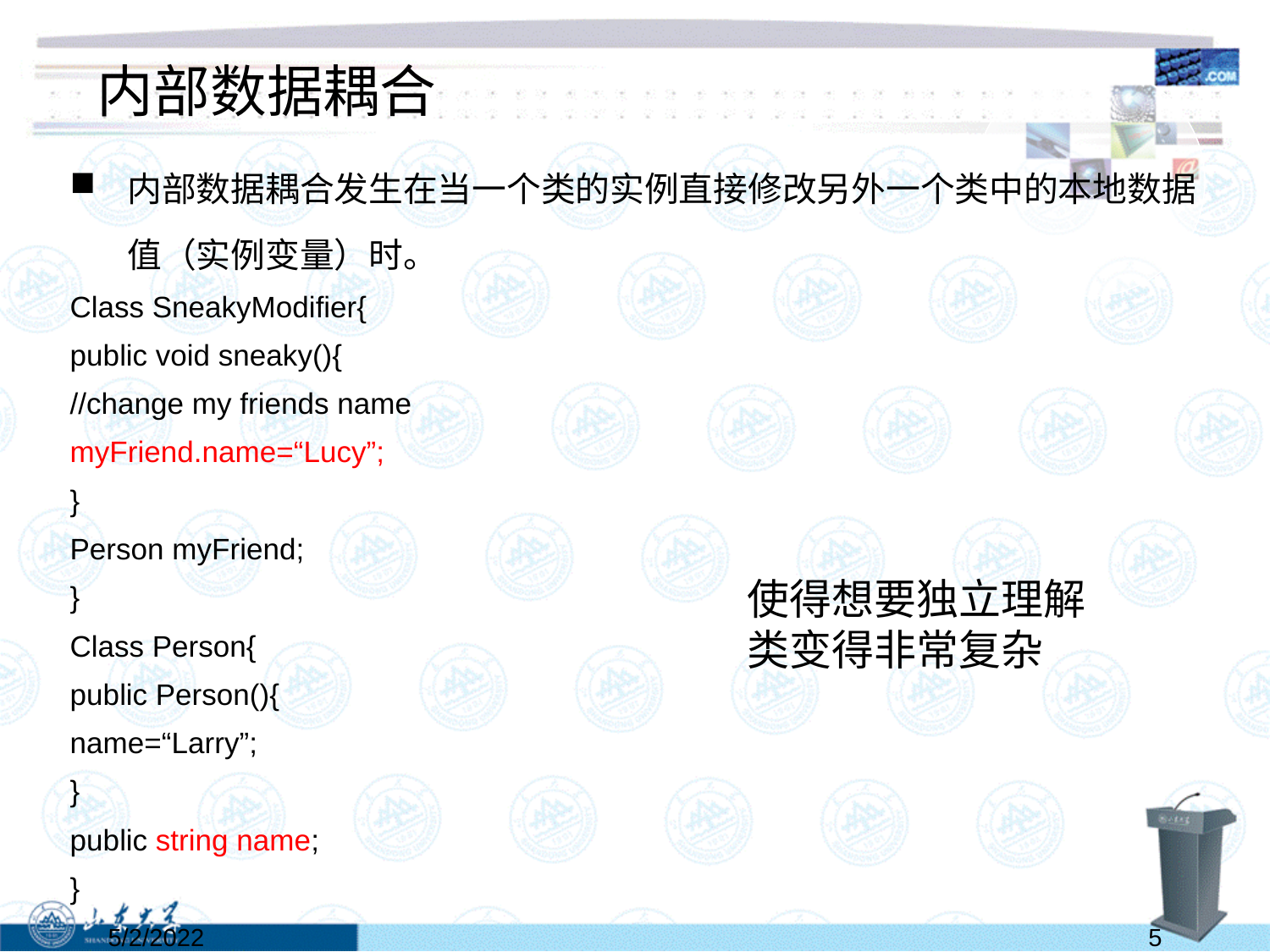

# 内部数据耦合
内部数据耦合发生在当一个类的实例直接修改另外一个类中的本地数据值（实例变量）时。
Class SneakyModifier{
	public void sneaky(){
		//change my friends name
		myFriend.name=“Lucy”;
	}
	Person myFriend;
}
Class Person{
	public Person(){
		name=“Larry”;
	}
	public string name;
}
使得想要独立理解类变得非常复杂
5/2/2022
5